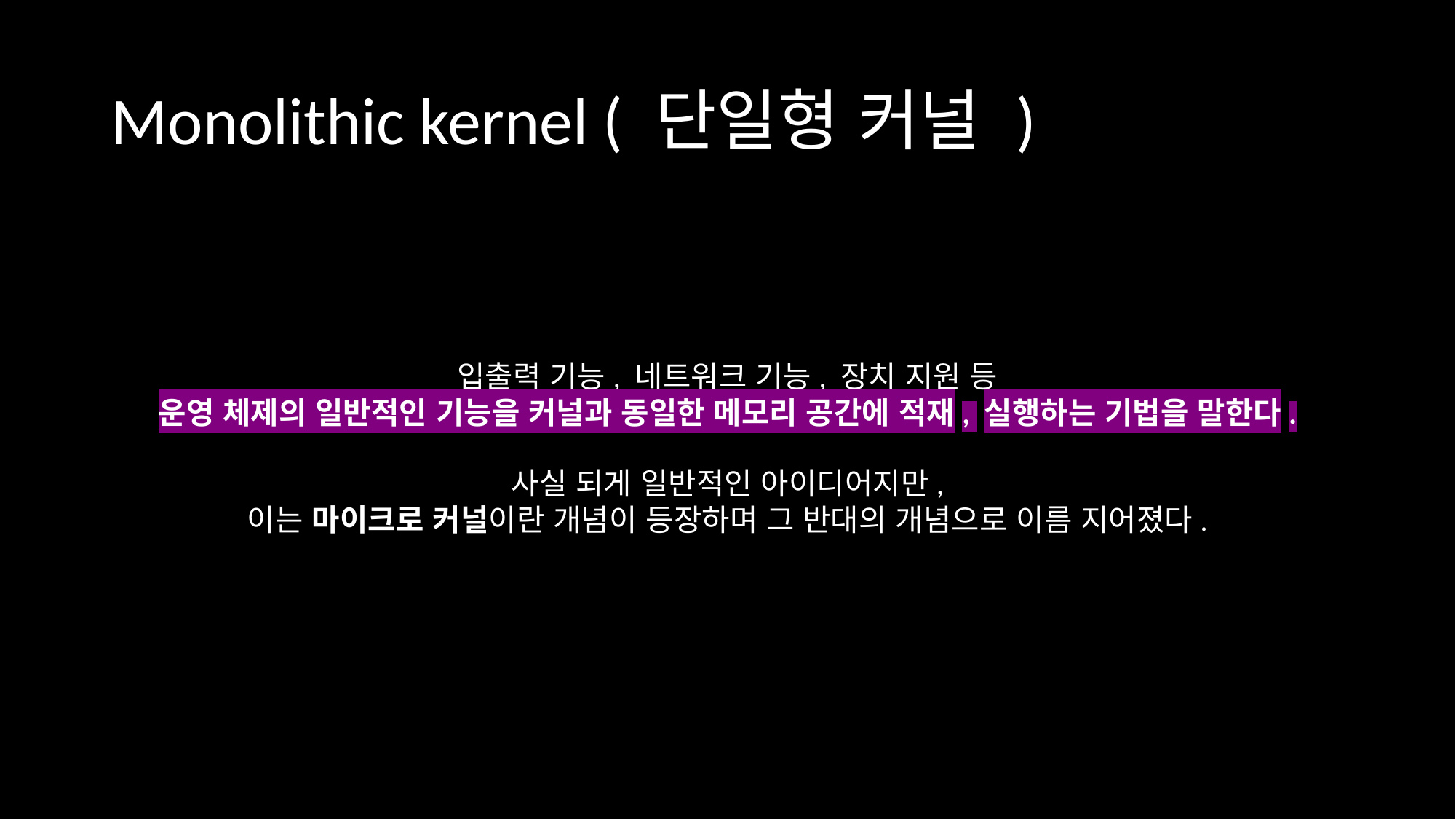

# Monolithic kernel ( 단일형 커널 )
입출력 기능, 네트워크 기능, 장치 지원 등
운영 체제의 일반적인 기능을 커널과 동일한 메모리 공간에 적재, 실행하는 기법을 말한다.
사실 되게 일반적인 아이디어지만,
이는 마이크로 커널이란 개념이 등장하며 그 반대의 개념으로 이름 지어졌다.